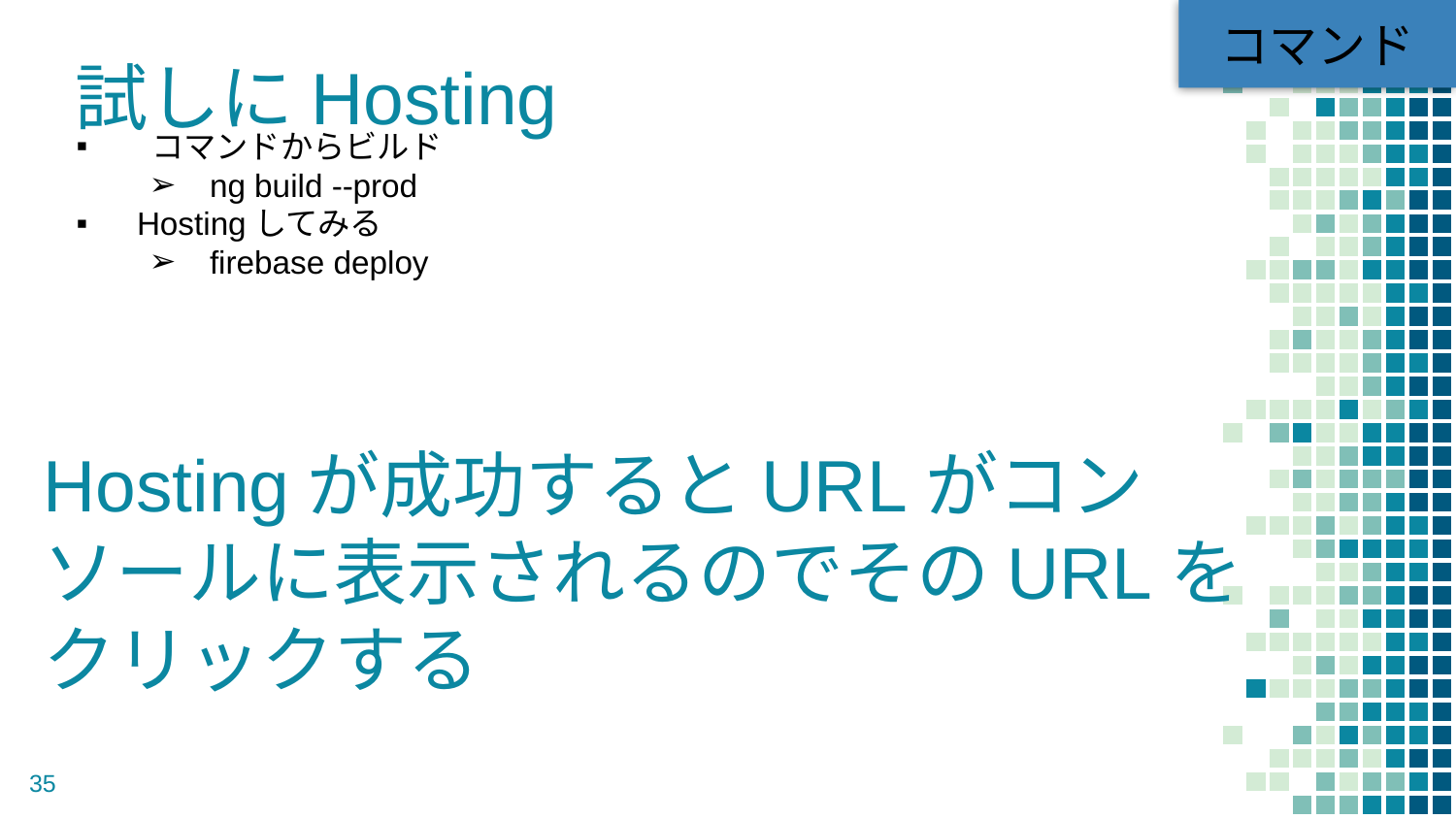

コマンド
# 試しにHosting
 コマンドからビルド
ng build --prod
Hostingしてみる
firebase deploy

Hostingが成功するとURLがコンソールに表示されるのでそのURLをクリックする
35